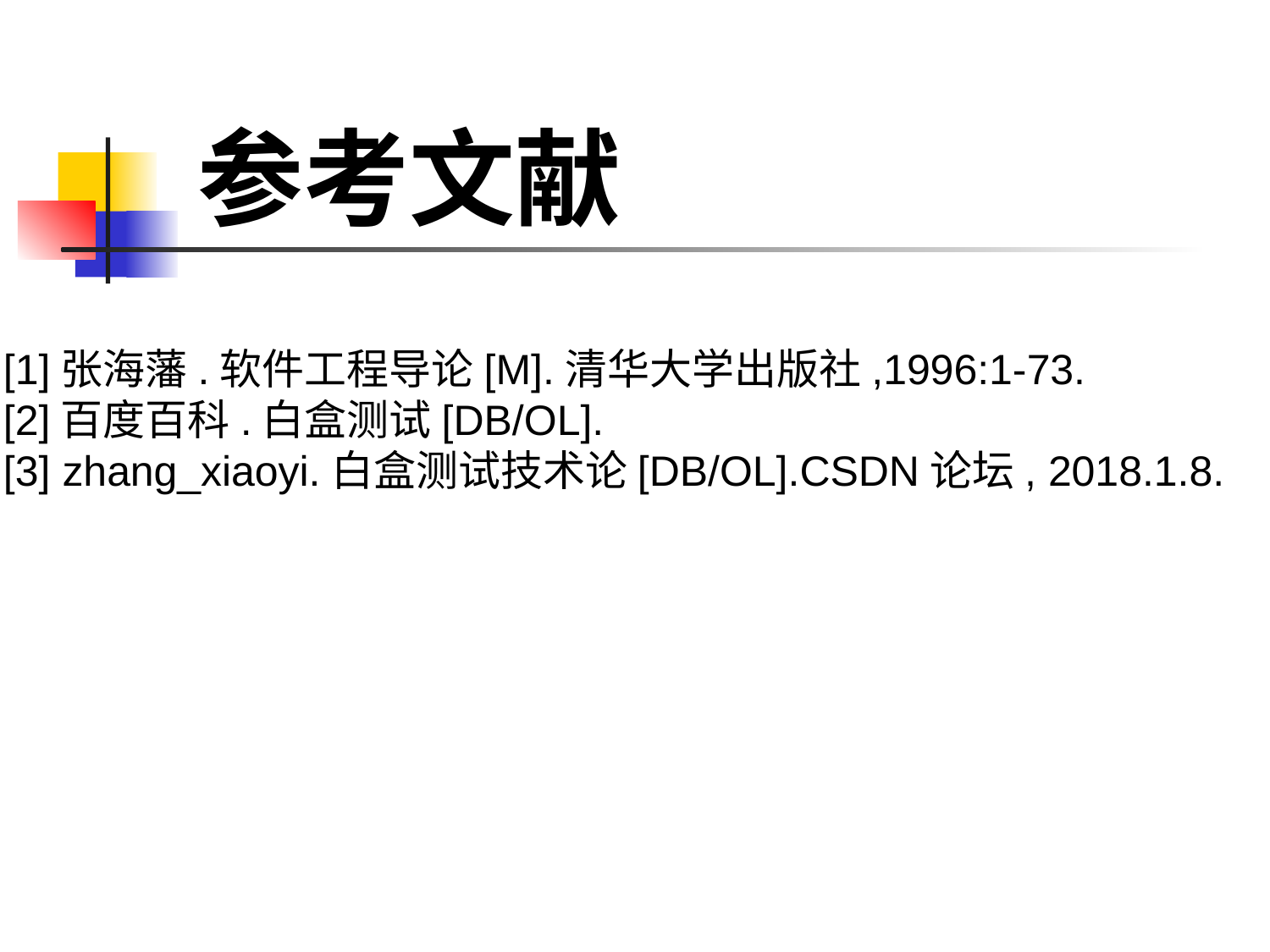

参考文献
[1]张海藩.软件工程导论[M].清华大学出版社,1996:1-73.
[2]百度百科.白盒测试[DB/OL].
[3] zhang_xiaoyi.白盒测试技术论[DB/OL].CSDN论坛, 2018.1.8.